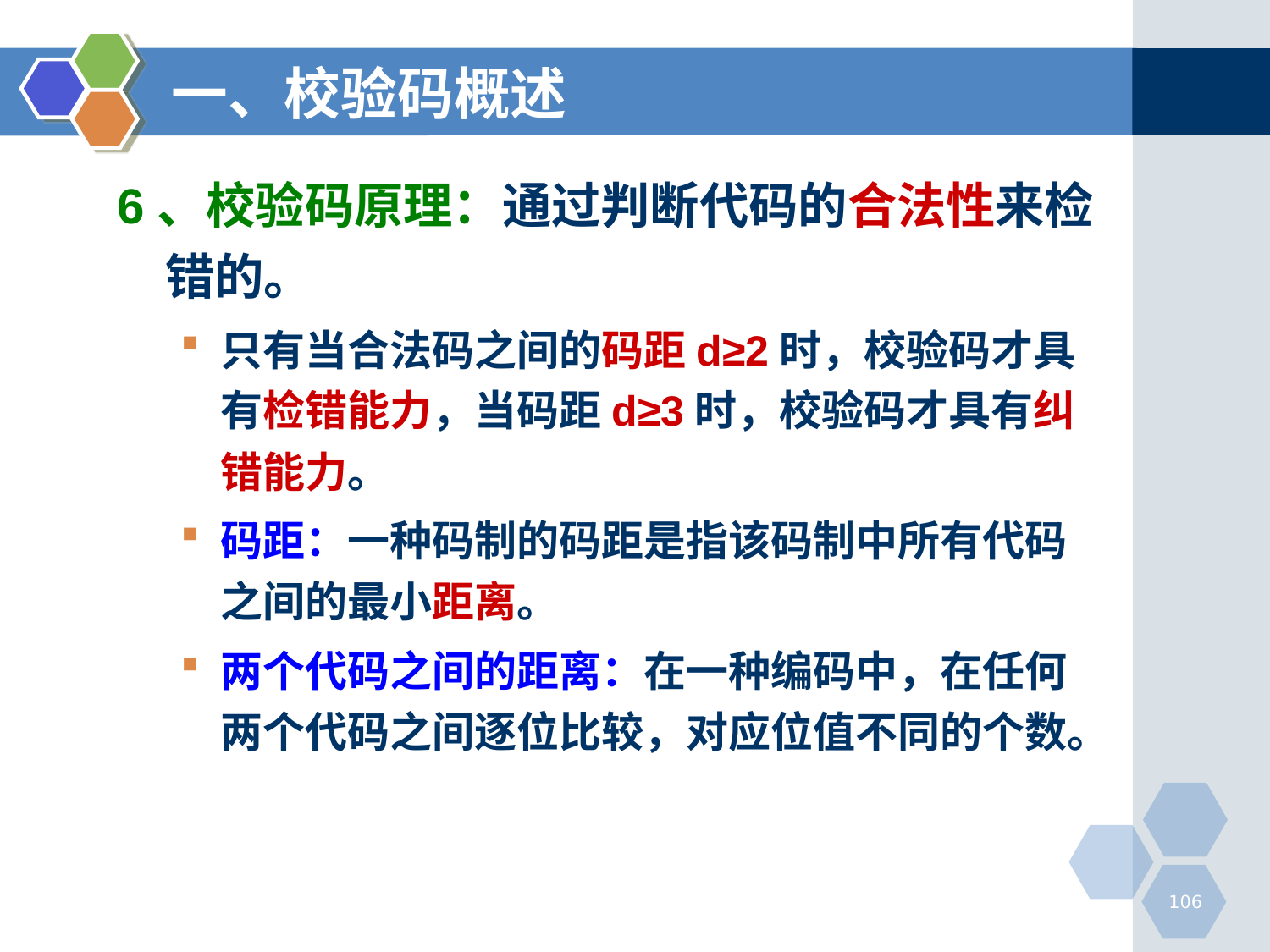

# 一、校验码概述
6、校验码原理：通过判断代码的合法性来检错的。
只有当合法码之间的码距d≥2时，校验码才具有检错能力，当码距d≥3时，校验码才具有纠错能力。
码距：一种码制的码距是指该码制中所有代码之间的最小距离。
两个代码之间的距离：在一种编码中，在任何两个代码之间逐位比较，对应位值不同的个数。

106